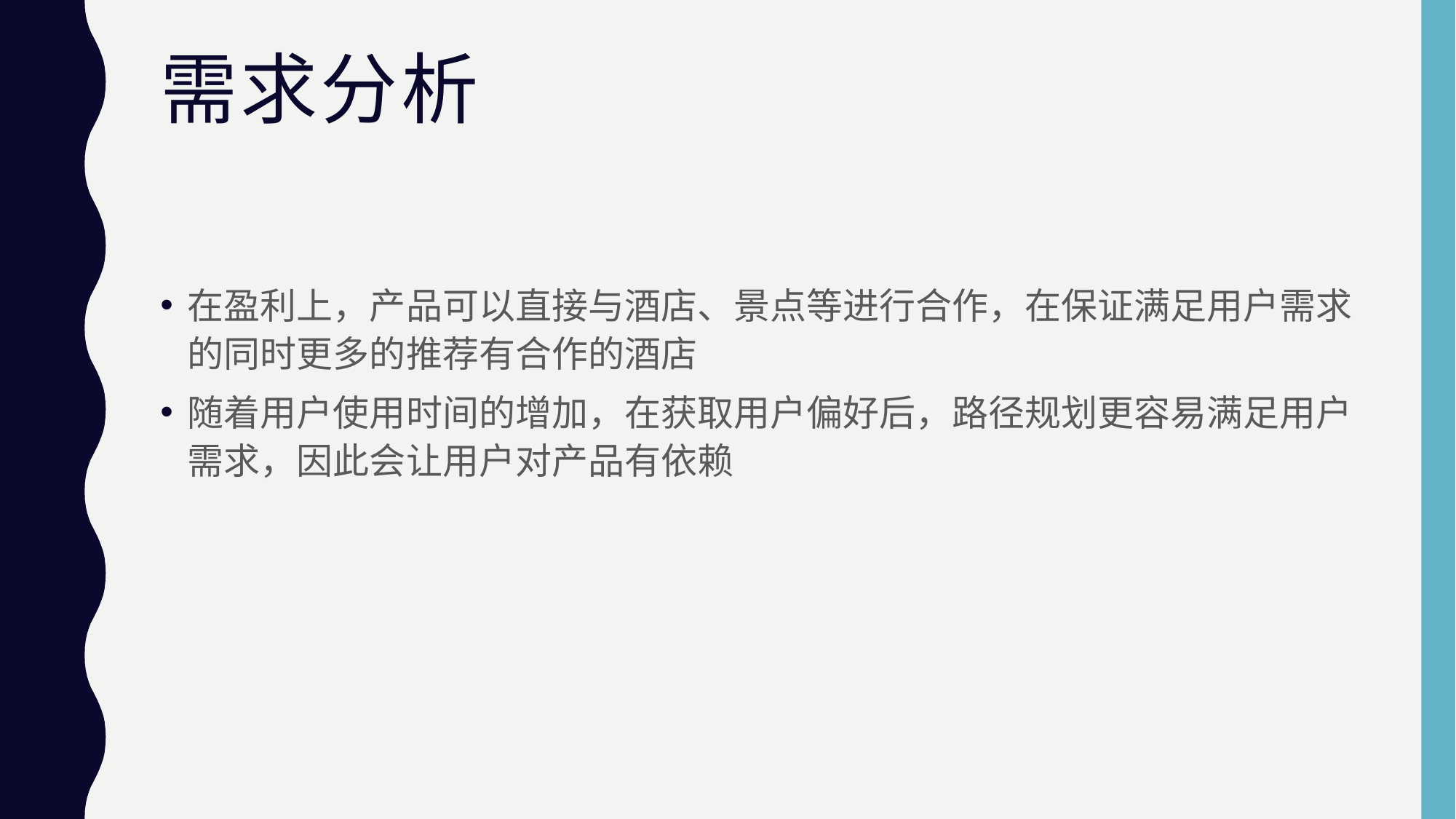

# 需求分析
在盈利上，产品可以直接与酒店、景点等进行合作，在保证满足用户需求的同时更多的推荐有合作的酒店
随着用户使用时间的增加，在获取用户偏好后，路径规划更容易满足用户需求，因此会让用户对产品有依赖